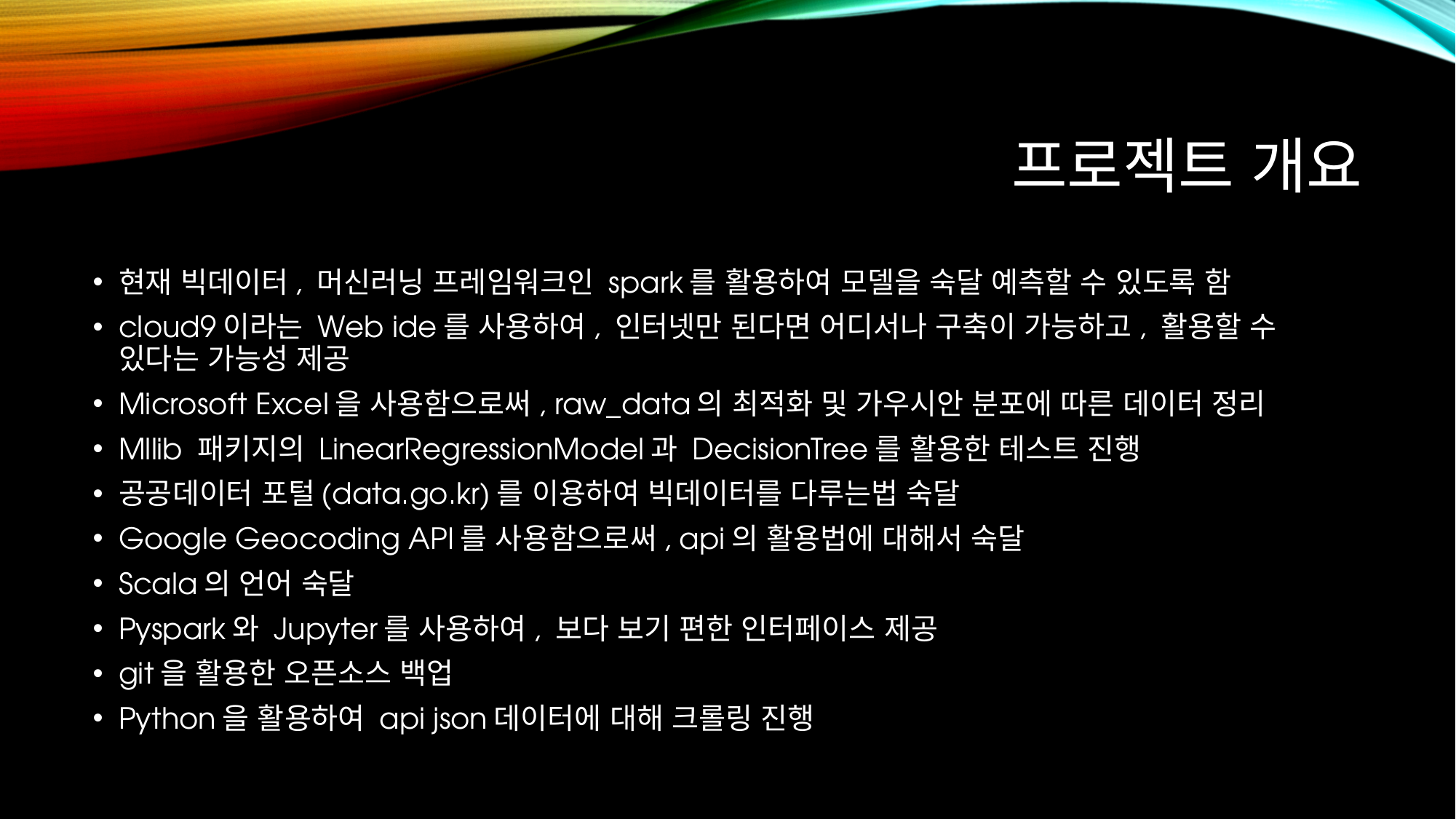

# 프로젝트 개요
현재 빅데이터, 머신러닝 프레임워크인 spark를 활용하여 모델을 숙달 예측할 수 있도록 함
cloud9이라는 Web ide를 사용하여, 인터넷만 된다면 어디서나 구축이 가능하고, 활용할 수 있다는 가능성 제공
Microsoft Excel을 사용함으로써, raw_data의 최적화 및 가우시안 분포에 따른 데이터 정리
Mllib 패키지의 LinearRegressionModel과 DecisionTree를 활용한 테스트 진행
공공데이터 포털(data.go.kr)를 이용하여 빅데이터를 다루는법 숙달
Google Geocoding API를 사용함으로써, api의 활용법에 대해서 숙달
Scala의 언어 숙달
Pyspark와 Jupyter를 사용하여, 보다 보기 편한 인터페이스 제공
git을 활용한 오픈소스 백업
Python을 활용하여 api json데이터에 대해 크롤링 진행